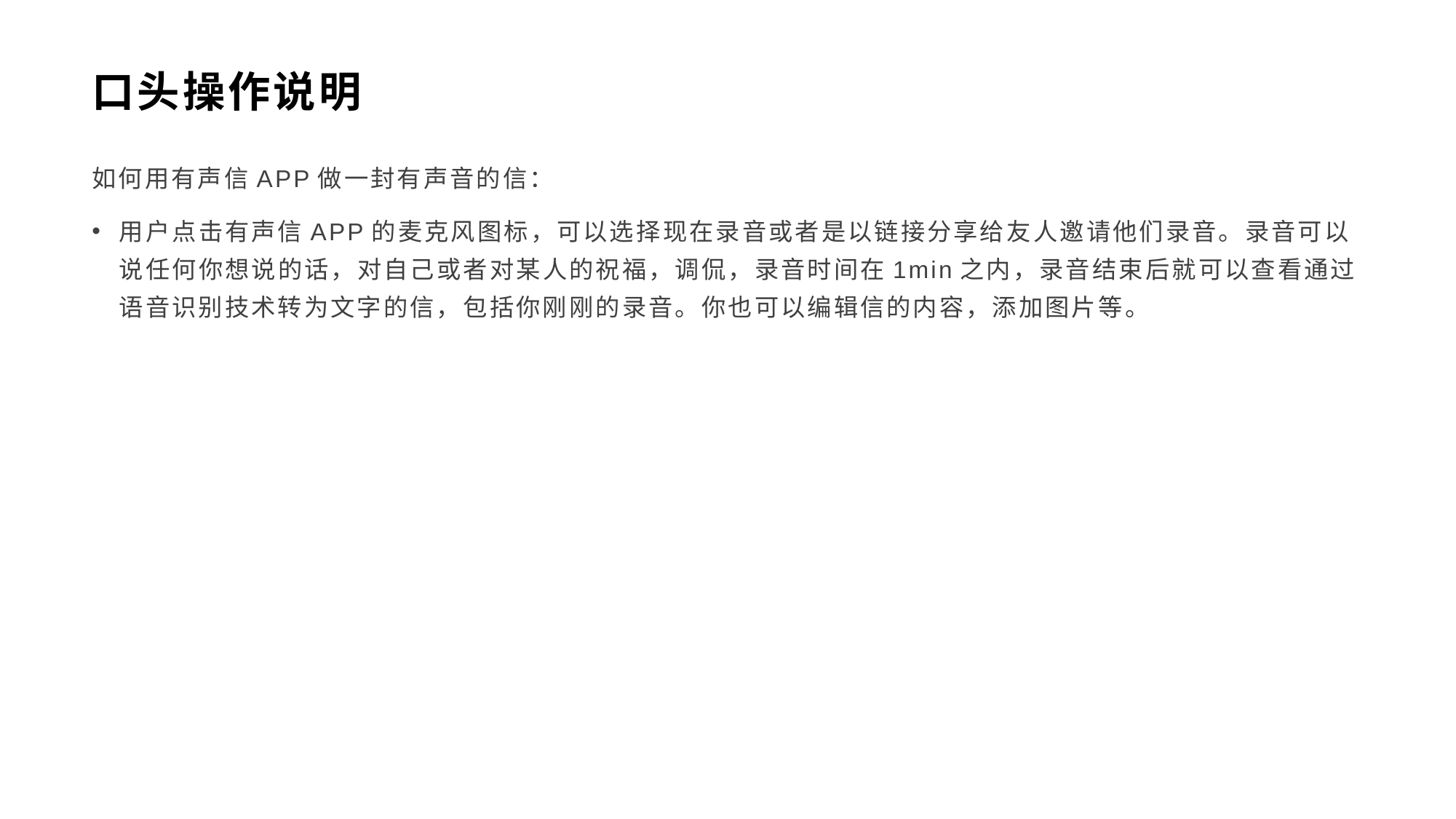

# 口头操作说明
如何用有声信APP做一封有声音的信：
用户点击有声信APP的麦克风图标，可以选择现在录音或者是以链接分享给友人邀请他们录音。录音可以说任何你想说的话，对自己或者对某人的祝福，调侃，录音时间在1min之内，录音结束后就可以查看通过语音识别技术转为文字的信，包括你刚刚的录音。你也可以编辑信的内容，添加图片等。